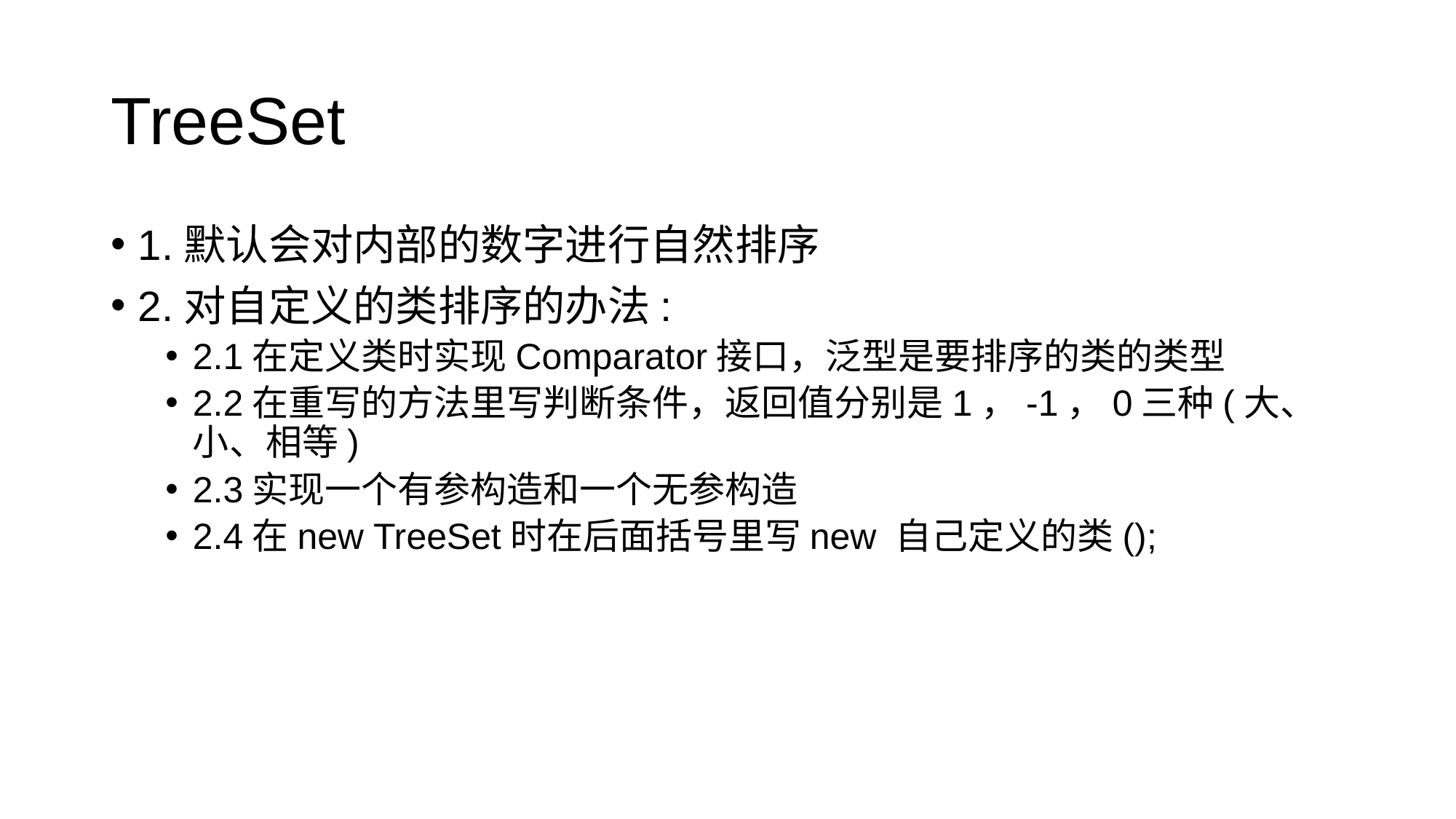

# TreeSet
1.默认会对内部的数字进行自然排序
2.对自定义的类排序的办法:
2.1在定义类时实现Comparator接口，泛型是要排序的类的类型
2.2在重写的方法里写判断条件，返回值分别是1，-1，0三种(大、小、相等)
2.3实现一个有参构造和一个无参构造
2.4在new TreeSet时在后面括号里写new 自己定义的类();